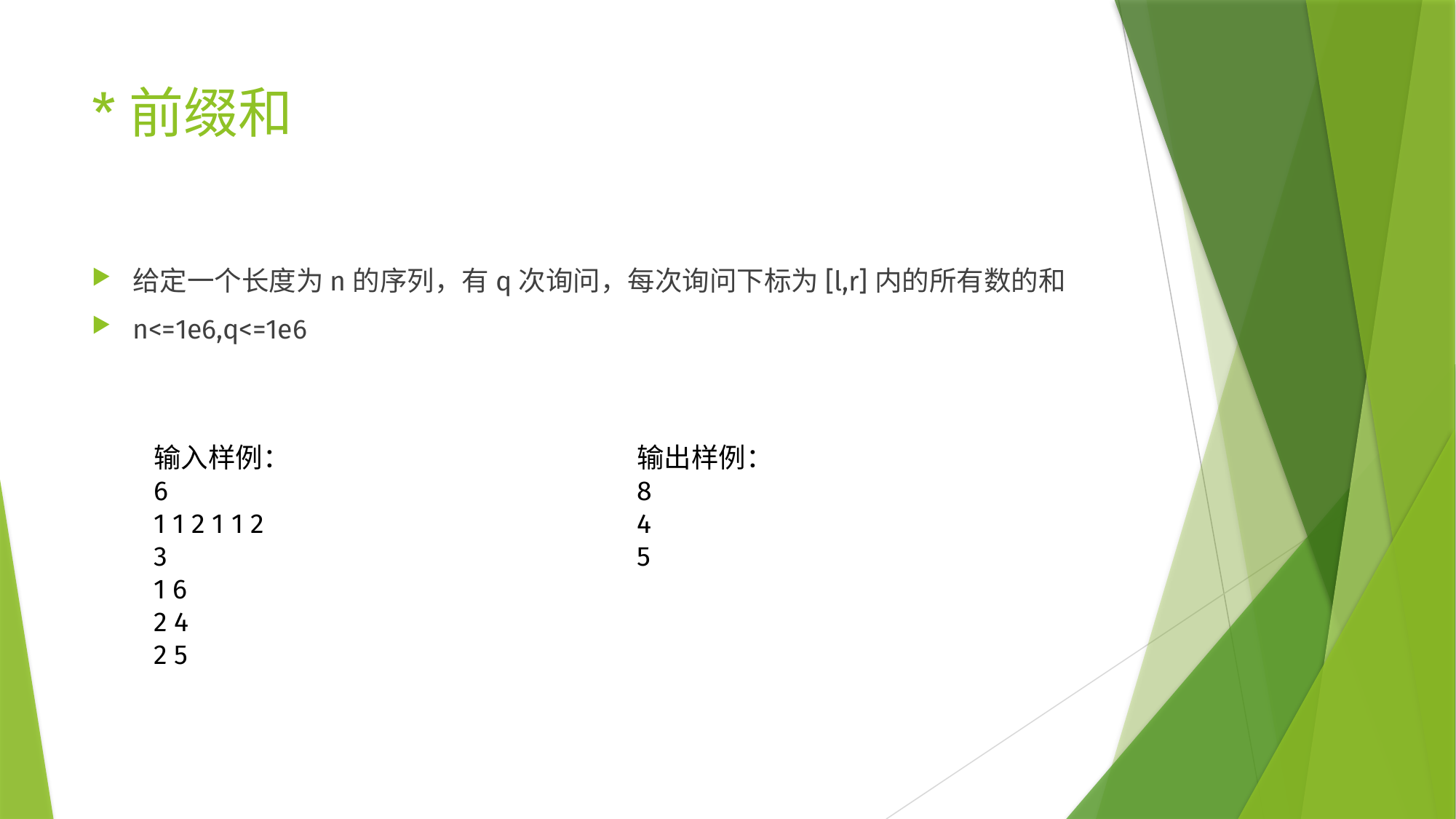

# *前缀和
给定一个长度为n的序列，有q次询问，每次询问下标为[l,r]内的所有数的和
n<=1e6,q<=1e6

输入样例：
6
1 1 2 1 1 2
3
1 6
2 4
2 5

输出样例：
8
4
5